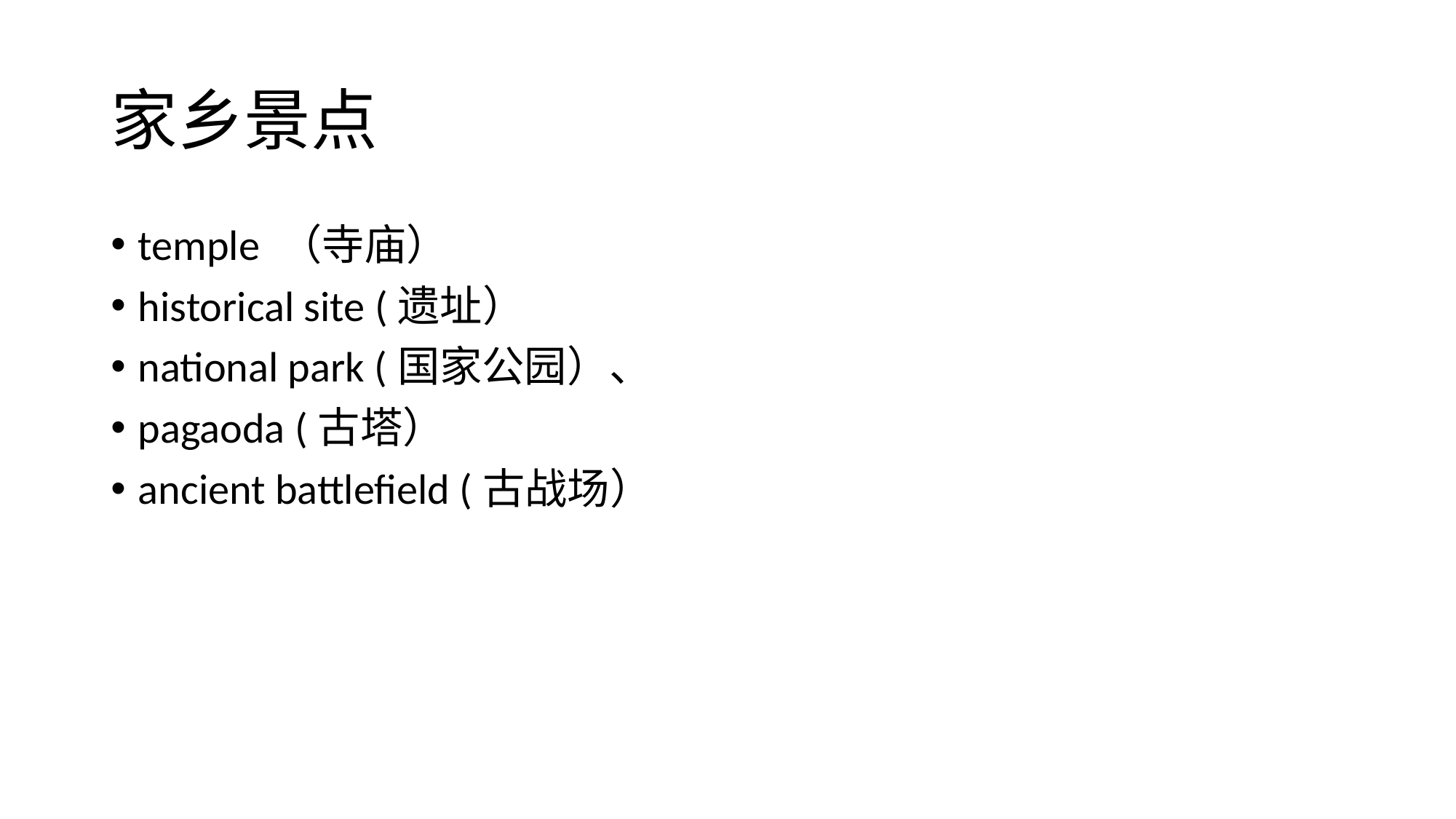

# 家乡景点
temple （寺庙）
historical site (遗址）
national park (国家公园）、
pagaoda (古塔）
ancient battlefield (古战场）